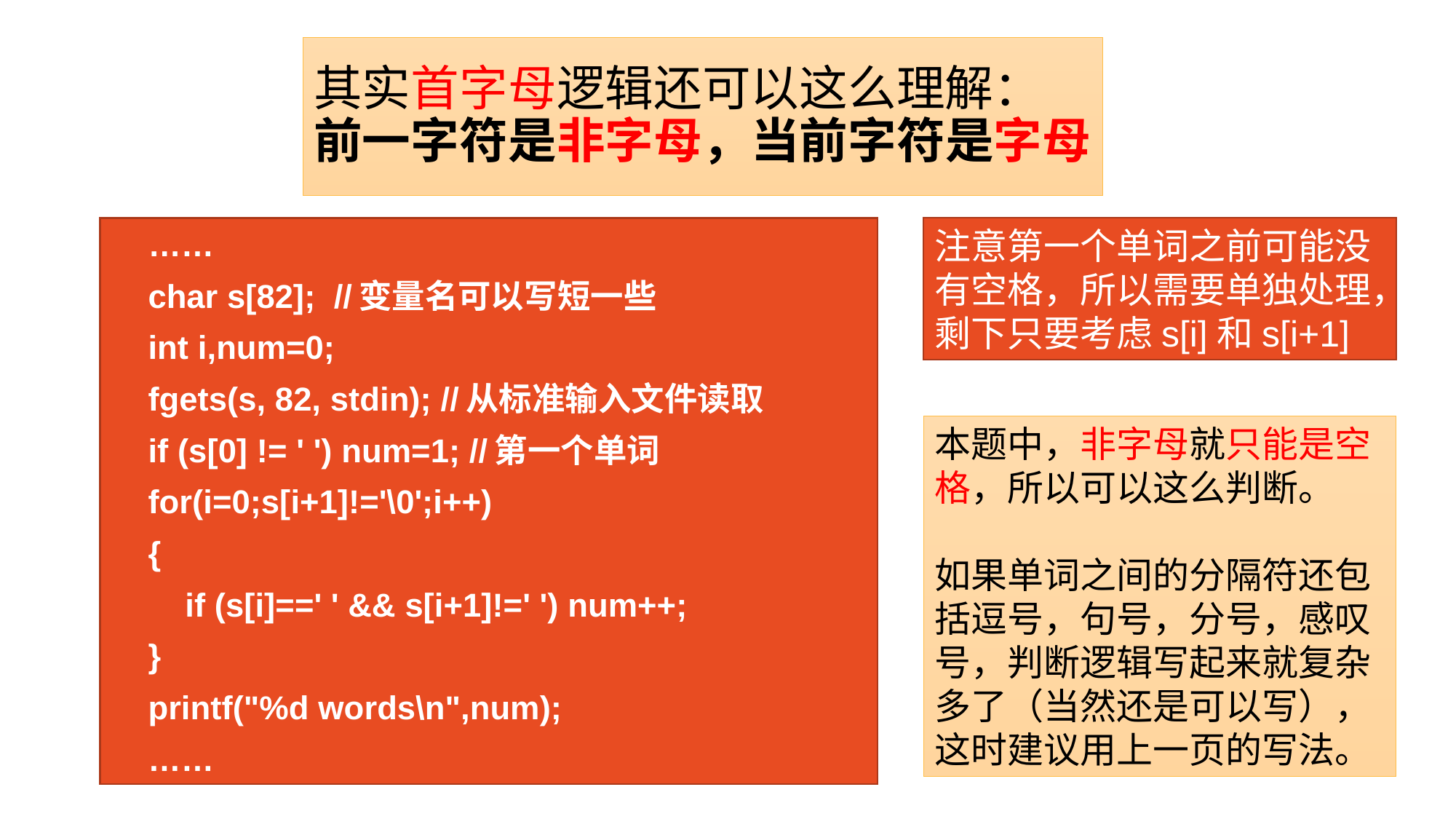

# 其实首字母逻辑还可以这么理解： 前一字符是非字母，当前字符是字母
    ……
    char s[82];  //变量名可以写短一些
    int i,num=0;
    fgets(s, 82, stdin); //从标准输入文件读取
    if (s[0] != ' ') num=1; //第一个单词
    for(i=0;s[i+1]!='\0';i++)
    {
        if (s[i]==' ' && s[i+1]!=' ') num++;
    }
    printf("%d words\n",num);
    ……
注意第一个单词之前可能没有空格，所以需要单独处理，剩下只要考虑s[i]和s[i+1]
本题中，非字母就只能是空格，所以可以这么判断。

如果单词之间的分隔符还包括逗号，句号，分号，感叹号，判断逻辑写起来就复杂多了（当然还是可以写），这时建议用上一页的写法。